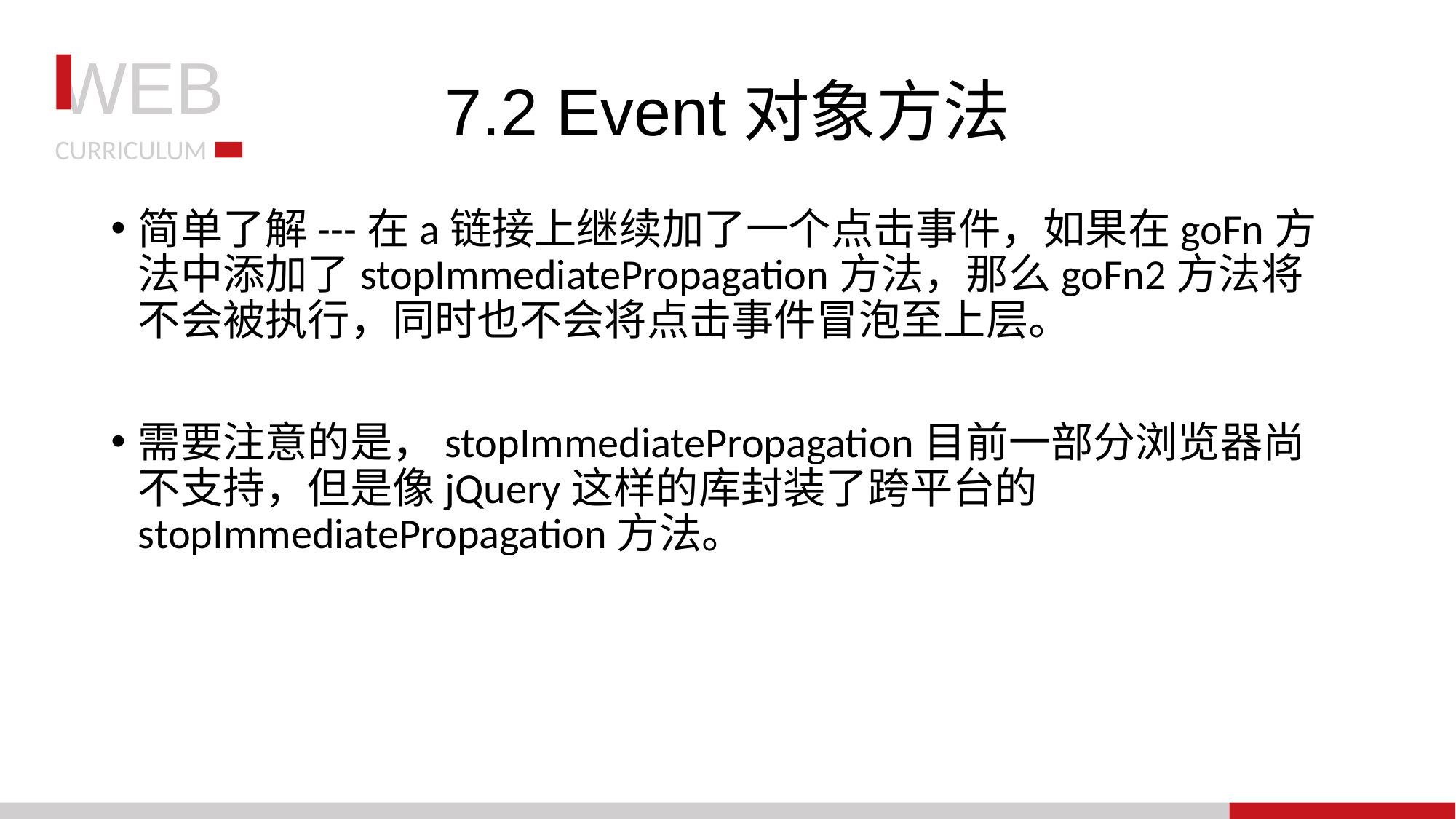

# 7.2 Event对象方法
简单了解---在a链接上继续加了一个点击事件，如果在goFn方法中添加了stopImmediatePropagation方法，那么goFn2方法将不会被执行，同时也不会将点击事件冒泡至上层。

需要注意的是，stopImmediatePropagation目前一部分浏览器尚不支持，但是像jQuery这样的库封装了跨平台的stopImmediatePropagation方法。